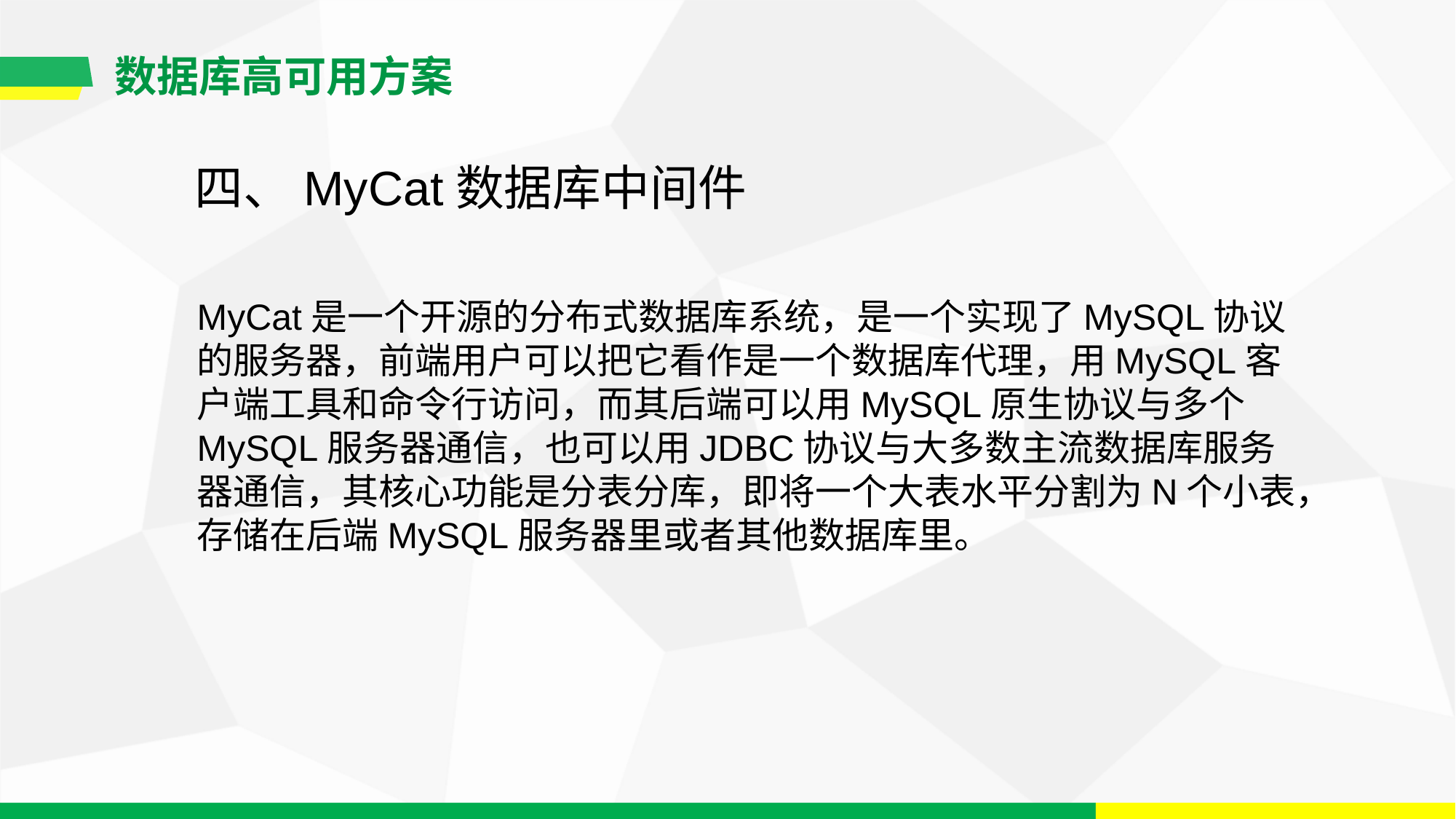

数据库高可用方案
四、MyCat数据库中间件
MyCat是一个开源的分布式数据库系统，是一个实现了MySQL协议的服务器，前端用户可以把它看作是一个数据库代理，用MySQL客户端工具和命令行访问，而其后端可以用MySQL原生协议与多个MySQL服务器通信，也可以用JDBC协议与大多数主流数据库服务器通信，其核心功能是分表分库，即将一个大表水平分割为N个小表，存储在后端MySQL服务器里或者其他数据库里。